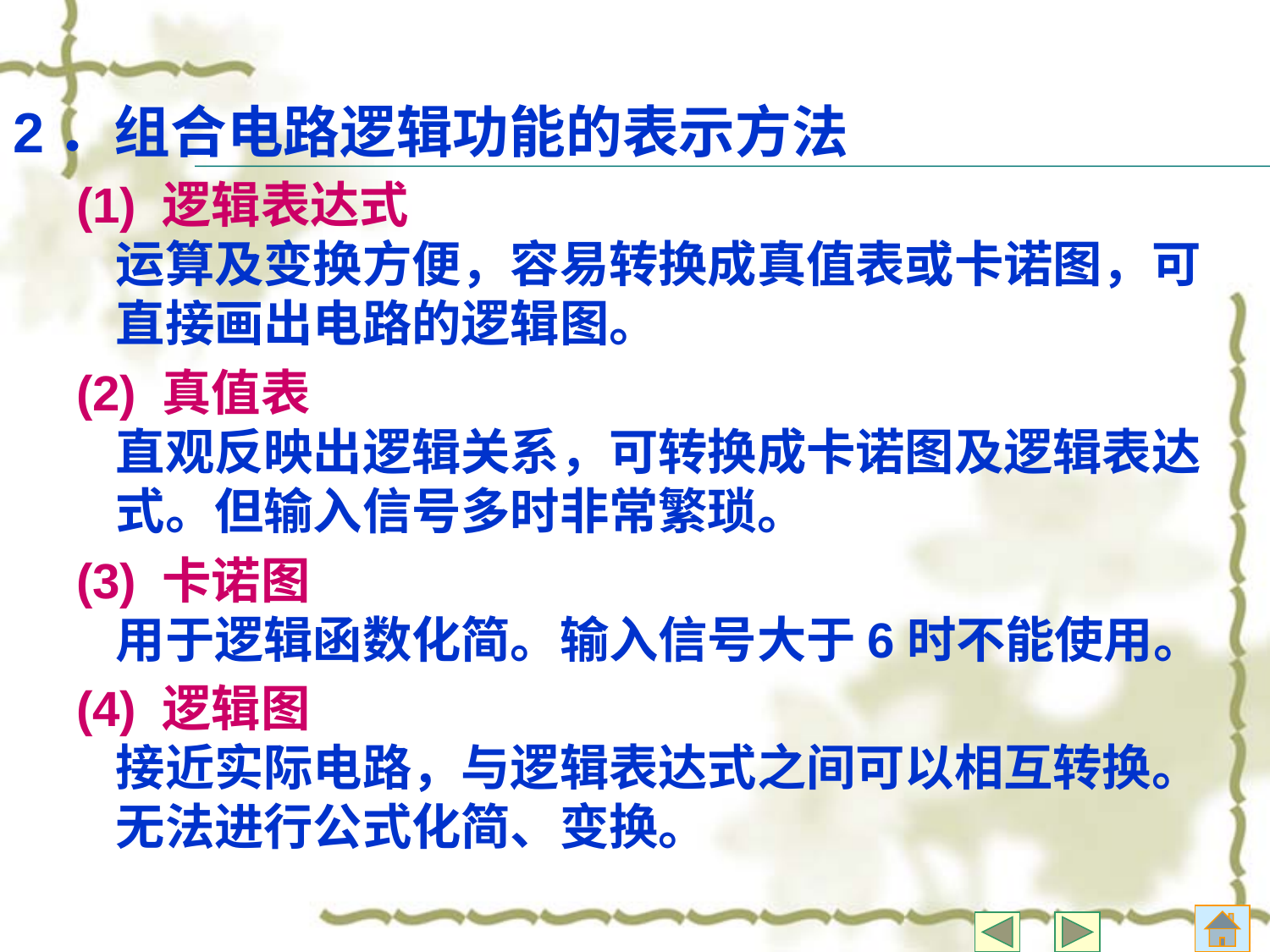

2．组合电路逻辑功能的表示方法
(1) 逻辑表达式
运算及变换方便，容易转换成真值表或卡诺图，可直接画出电路的逻辑图。
(2) 真值表
直观反映出逻辑关系，可转换成卡诺图及逻辑表达式。但输入信号多时非常繁琐。
(3) 卡诺图
用于逻辑函数化简。输入信号大于6时不能使用。
(4) 逻辑图
接近实际电路，与逻辑表达式之间可以相互转换。 无法进行公式化简、变换。